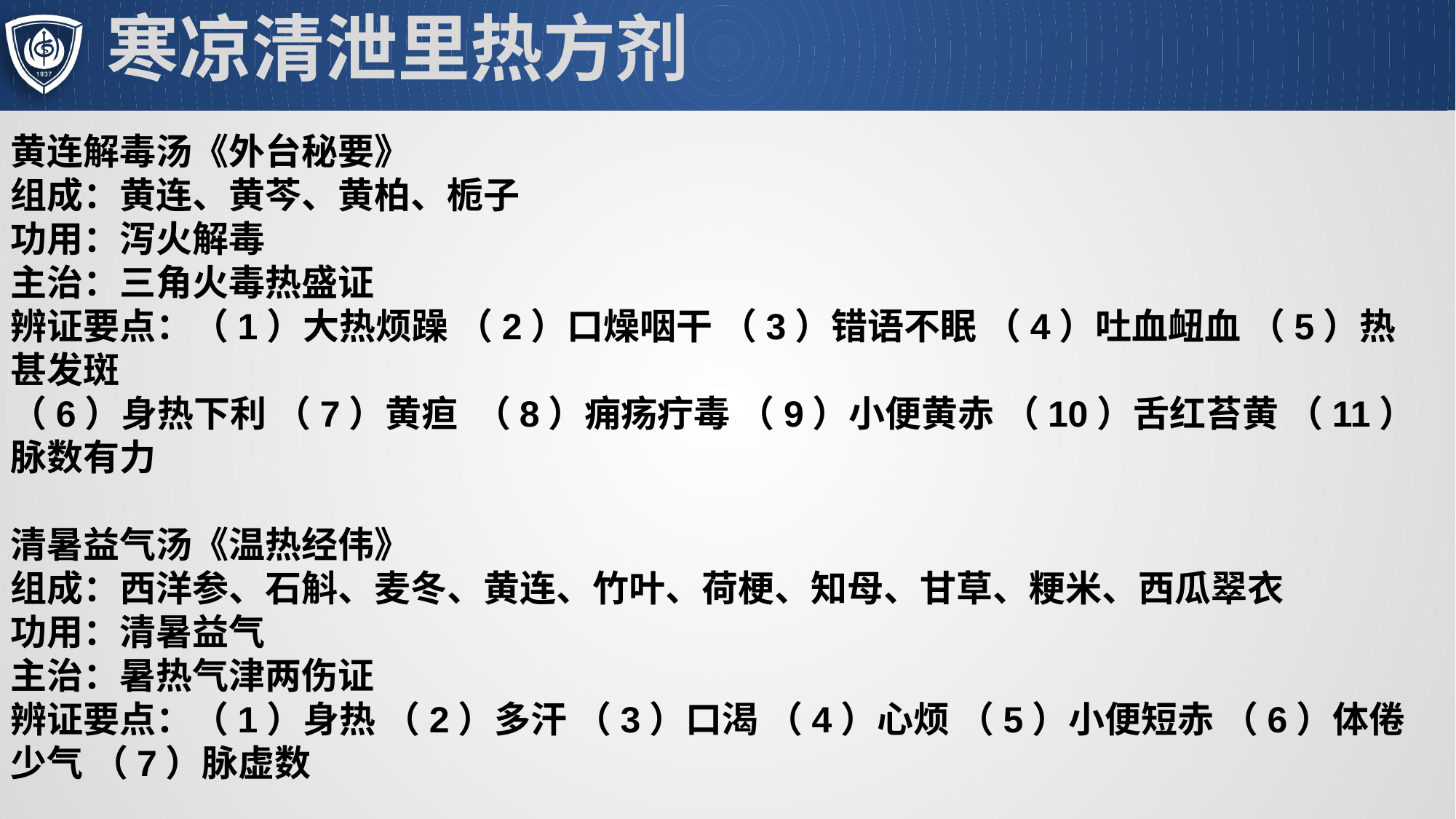

# 寒凉清泄里热方剂
黄连解毒汤《外台秘要》组成：黄连、黄芩、黄柏、栀子功用：泻火解毒主治：三角火毒热盛证辨证要点：（1）大热烦躁 （2）口燥咽干 （3）错语不眠 （4）吐血衄血 （5）热甚发斑（6）身热下利 （7）黄疸  （8）痈疡疔毒 （9）小便黄赤 （10）舌红苔黄 （11）脉数有力 清暑益气汤《温热经伟》组成：西洋参、石斛、麦冬、黄连、竹叶、荷梗、知母、甘草、粳米、西瓜翠衣功用：清暑益气主治：暑热气津两伤证辨证要点：（1）身热 （2）多汗 （3）口渴 （4）心烦 （5）小便短赤 （6）体倦少气 （7）脉虚数